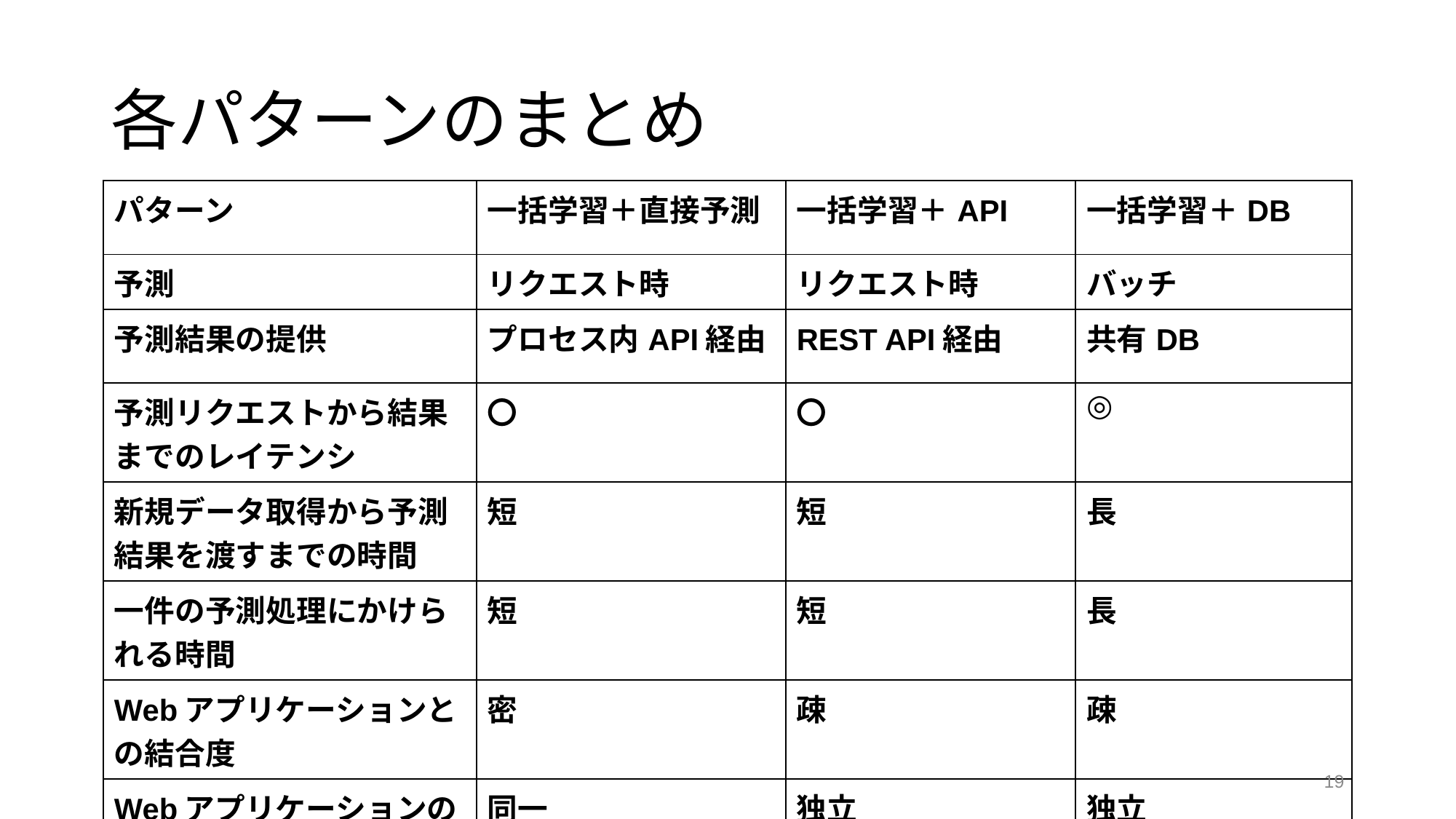

# 各パターンのまとめ
| パターン | 一括学習＋直接予測 | 一括学習＋API | 一括学習＋DB |
| --- | --- | --- | --- |
| 予測 | リクエスト時 | リクエスト時 | バッチ |
| 予測結果の提供 | プロセス内API経由 | REST API経由 | 共有DB |
| 予測リクエストから結果までのレイテンシ | 〇 | 〇 | ◎ |
| 新規データ取得から予測結果を渡すまでの時間 | 短 | 短 | 長 |
| 一件の予測処理にかけられる時間 | 短 | 短 | 長 |
| Webアプリケーションとの結合度 | 密 | 疎 | 疎 |
| Webアプリケーションのプログラミング言語と | 同一 | 独立 | 独立 |
19